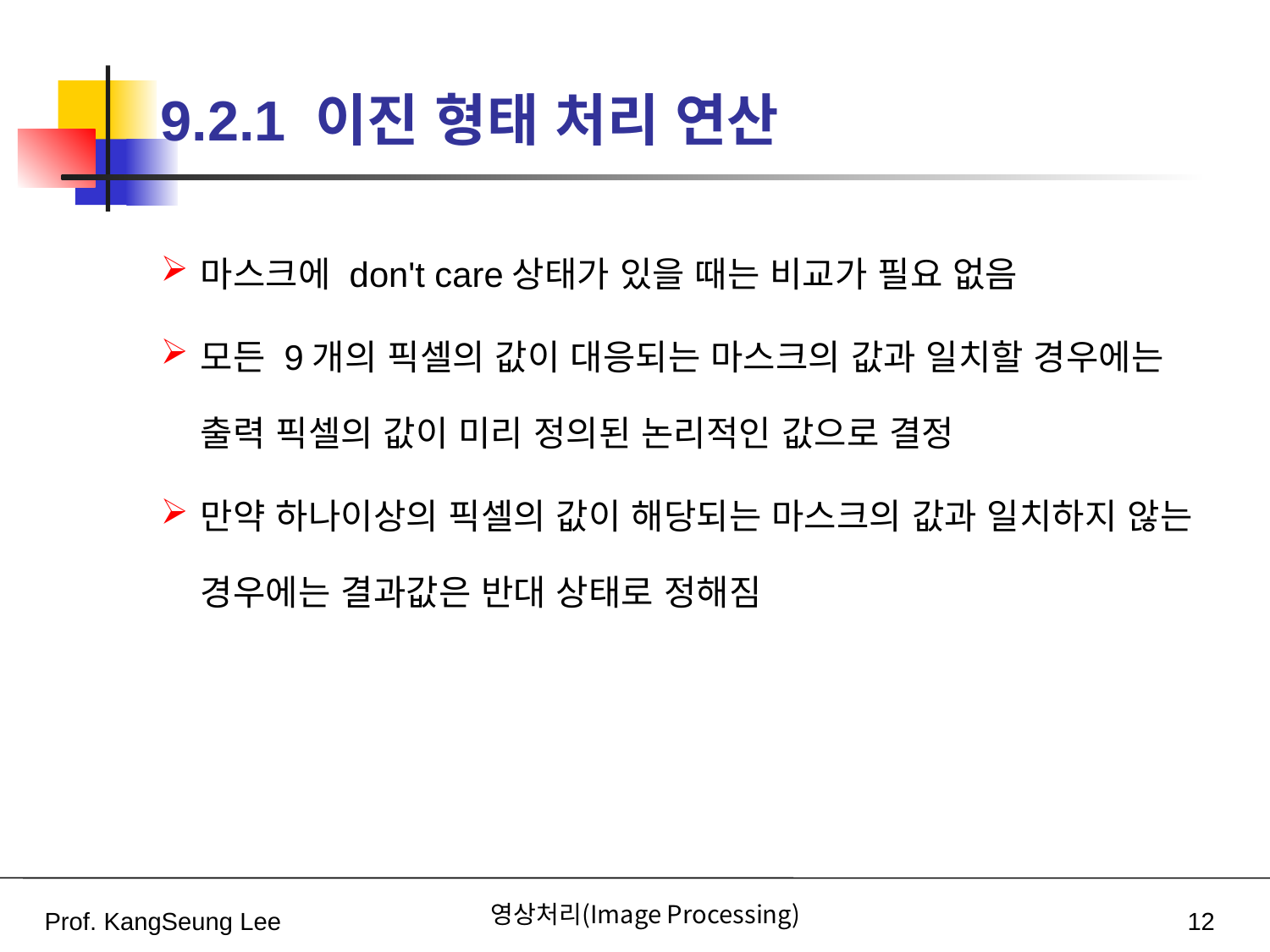

# 9.2.1 이진 형태 처리 연산
마스크에 don't care상태가 있을 때는 비교가 필요 없음
모든 9개의 픽셀의 값이 대응되는 마스크의 값과 일치할 경우에는 출력 픽셀의 값이 미리 정의된 논리적인 값으로 결정
만약 하나이상의 픽셀의 값이 해당되는 마스크의 값과 일치하지 않는 경우에는 결과값은 반대 상태로 정해짐
Prof. KangSeung Lee
영상처리(Image Processing)
12